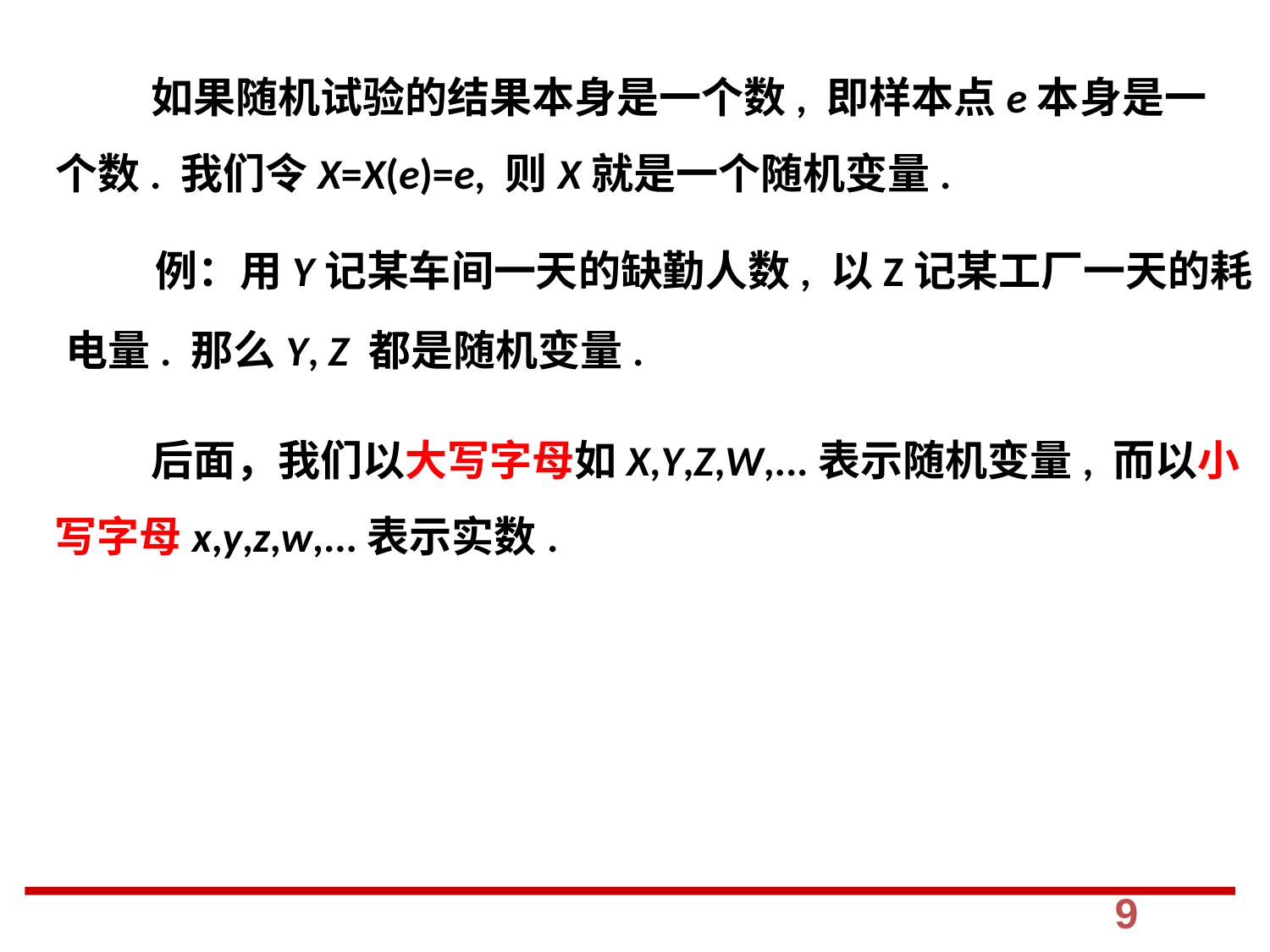

# 如果随机试验的结果本身是一个数, 即样本点e本身是一个数. 我们令X=X(e)=e, 则X就是一个随机变量.
      例：用Y记某车间一天的缺勤人数, 以Z记某工厂一天的耗电量. 那么Y, Z 都是随机变量.
         后面，我们以大写字母如X,Y,Z,W,...表示随机变量, 而以小写字母x,y,z,w,...表示实数.
9